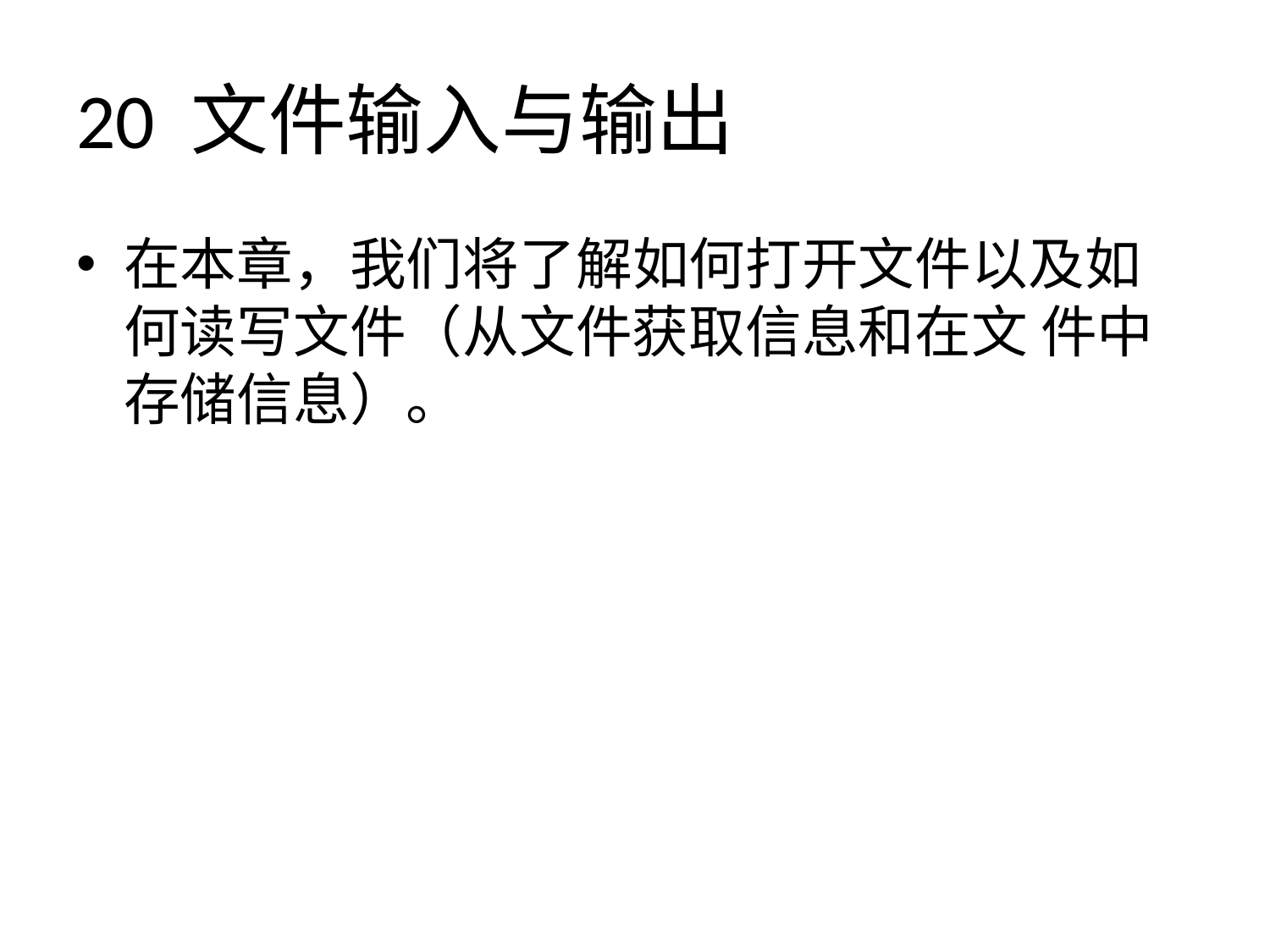

# 20 文件输入与输出
在本章，我们将了解如何打开文件以及如何读写文件（从文件获取信息和在文 件中存储信息）。